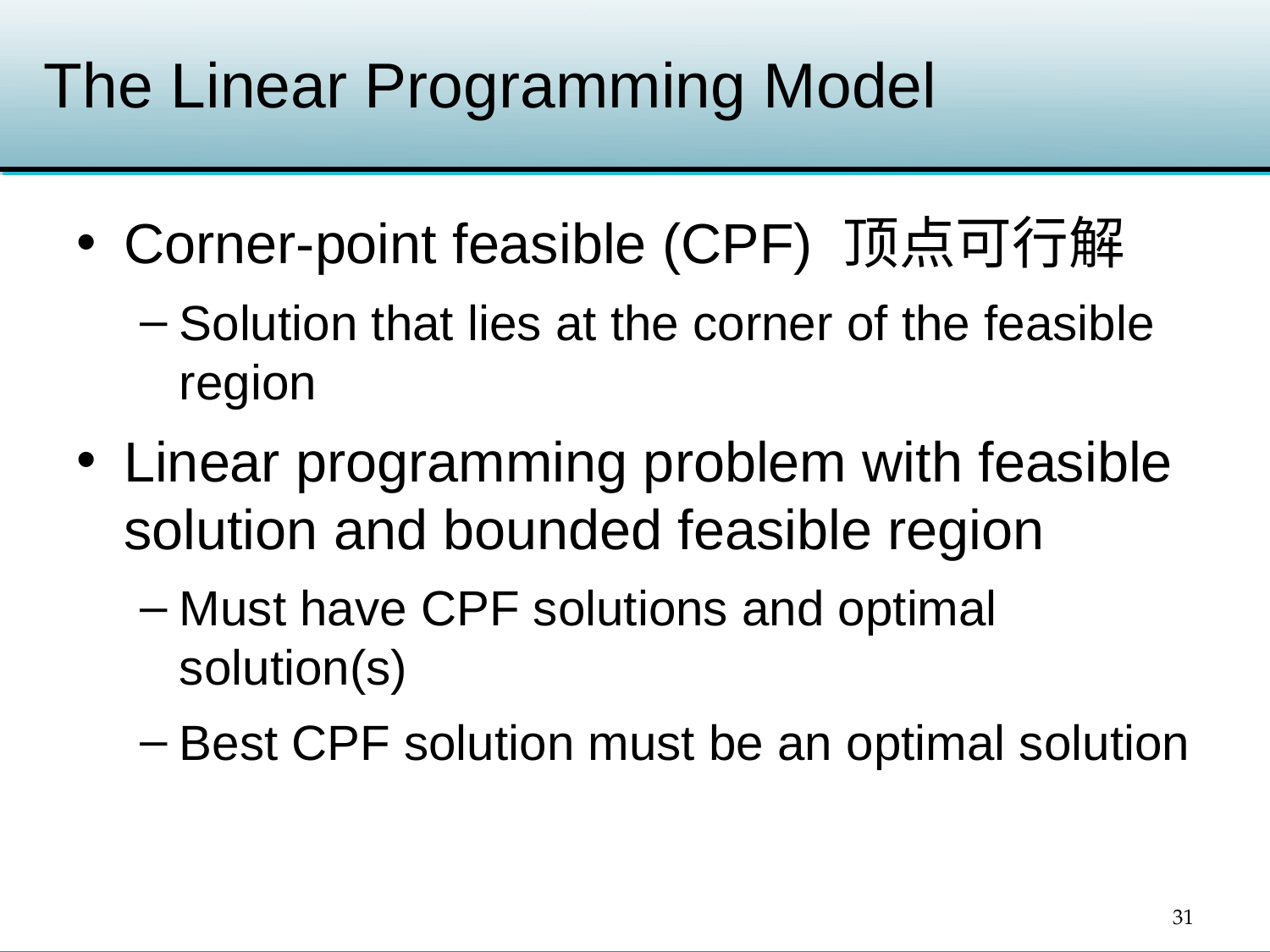

# The Linear Programming Model
Corner-point feasible (CPF) 顶点可行解
Solution that lies at the corner of the feasible region
Linear programming problem with feasible solution and bounded feasible region
Must have CPF solutions and optimal solution(s)
Best CPF solution must be an optimal solution
31